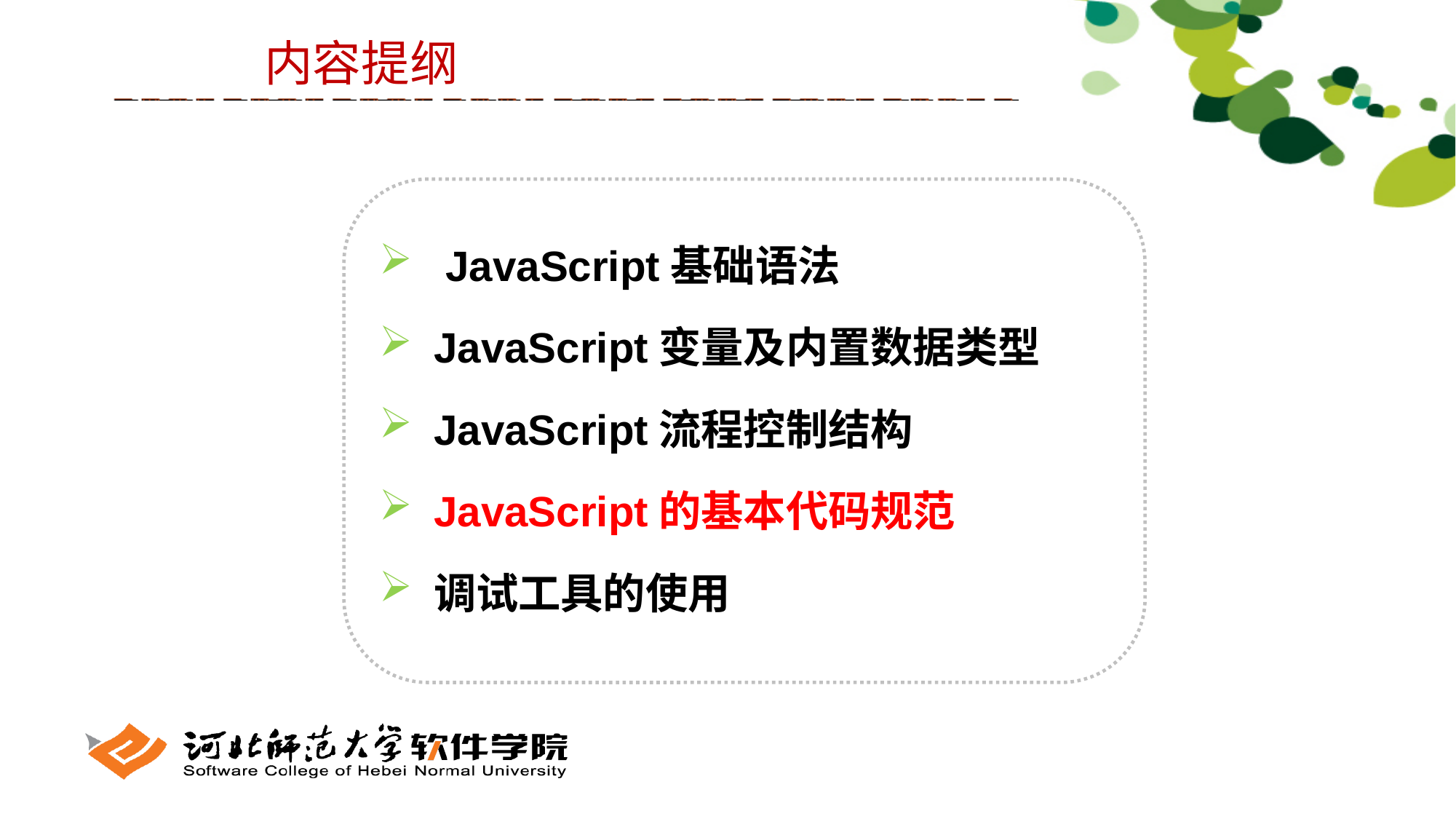

内容提纲
 JavaScript基础语法
JavaScript变量及内置数据类型
JavaScript流程控制结构
JavaScript的基本代码规范
调试工具的使用